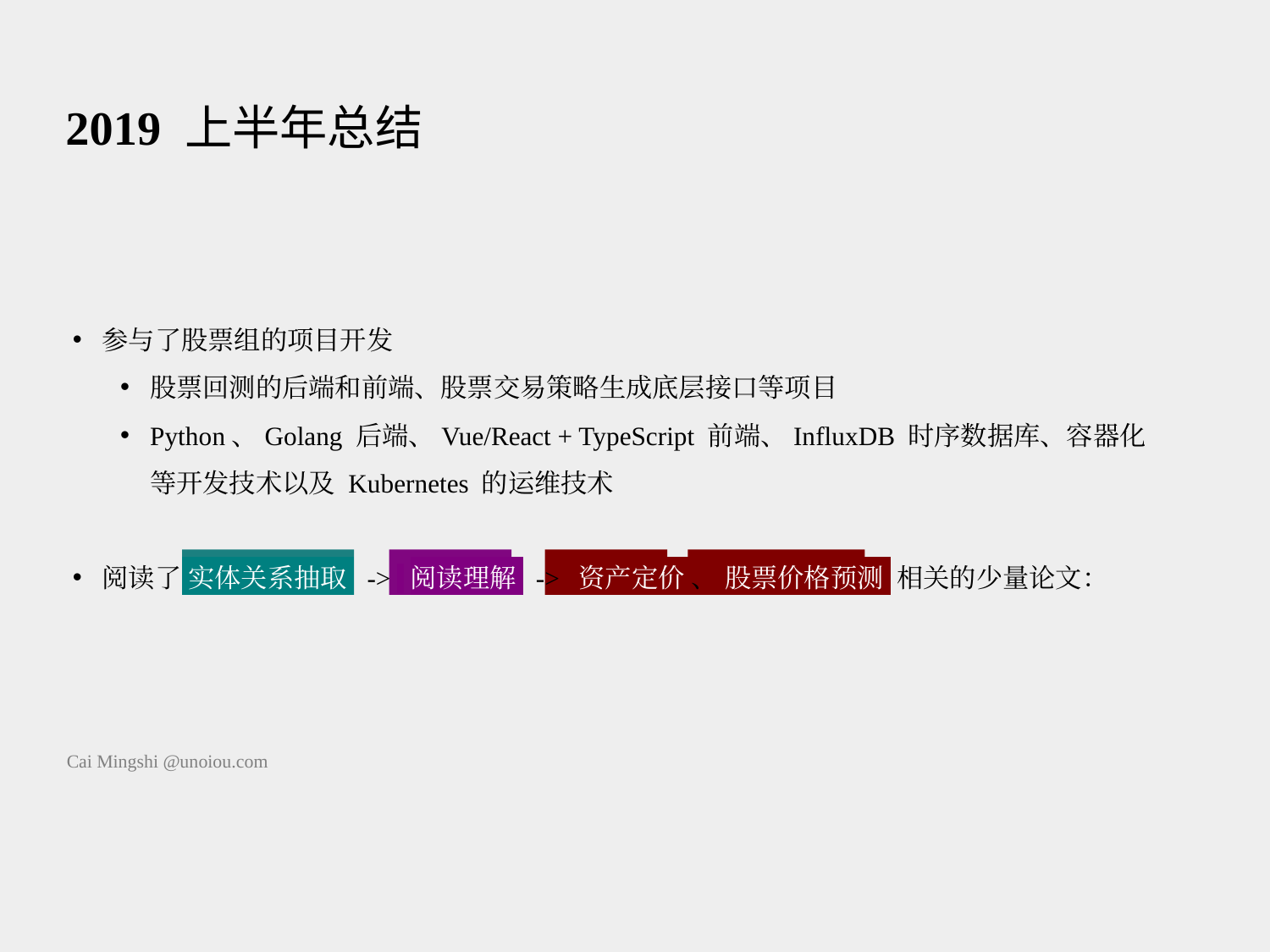

# 2019 上半年总结
参与了股票组的项目开发
股票回测的后端和前端、股票交易策略生成底层接口等项目
Python、Golang 后端、Vue/React + TypeScript 前端、InfluxDB 时序数据库、容器化等开发技术以及 Kubernetes 的运维技术

阅读了 实体关系抽取  ->  阅读理解  ->  资产定价 、 股票价格预测  相关的少量论文：

Cai Mingshi @unoiou.com